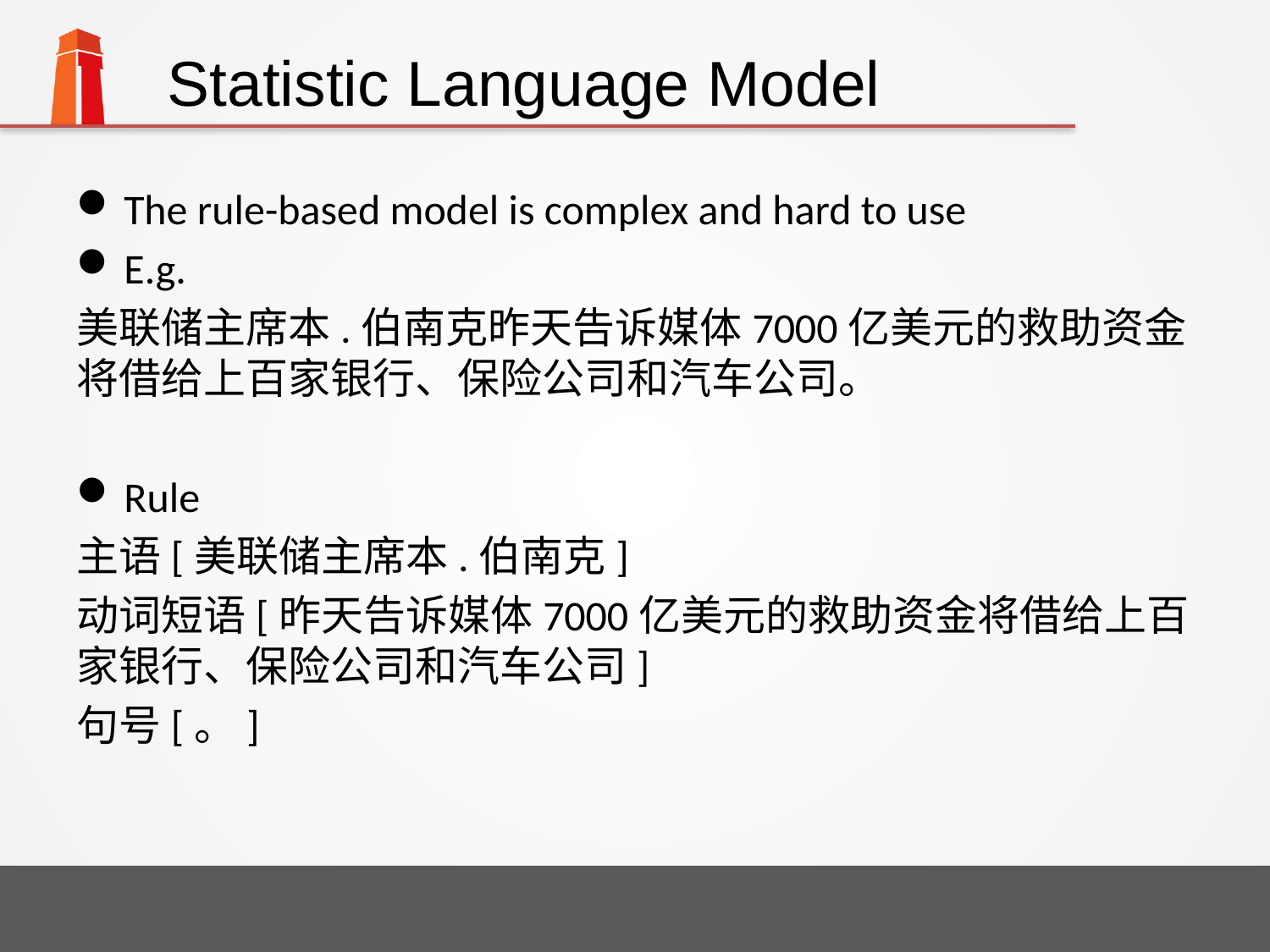

# Statistic Language Model
The rule-based model is complex and hard to use
E.g.
美联储主席本.伯南克昨天告诉媒体7000亿美元的救助资金将借给上百家银行、保险公司和汽车公司。

Rule
主语[美联储主席本.伯南克]
动词短语[昨天告诉媒体7000亿美元的救助资金将借给上百家银行、保险公司和汽车公司]
句号[。]